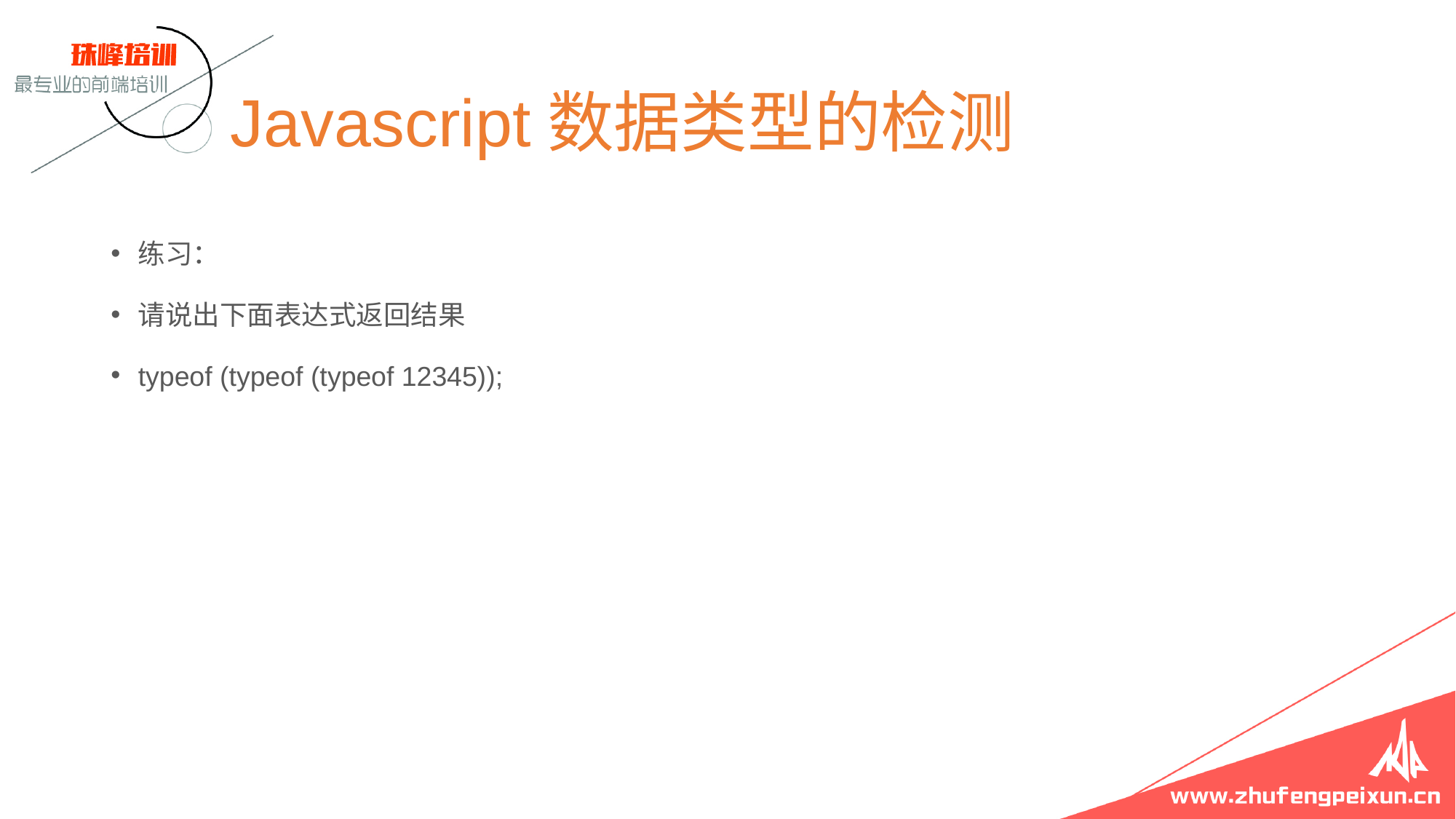

# Javascript数据类型的检测
练习：
请说出下面表达式返回结果
typeof (typeof (typeof 12345));